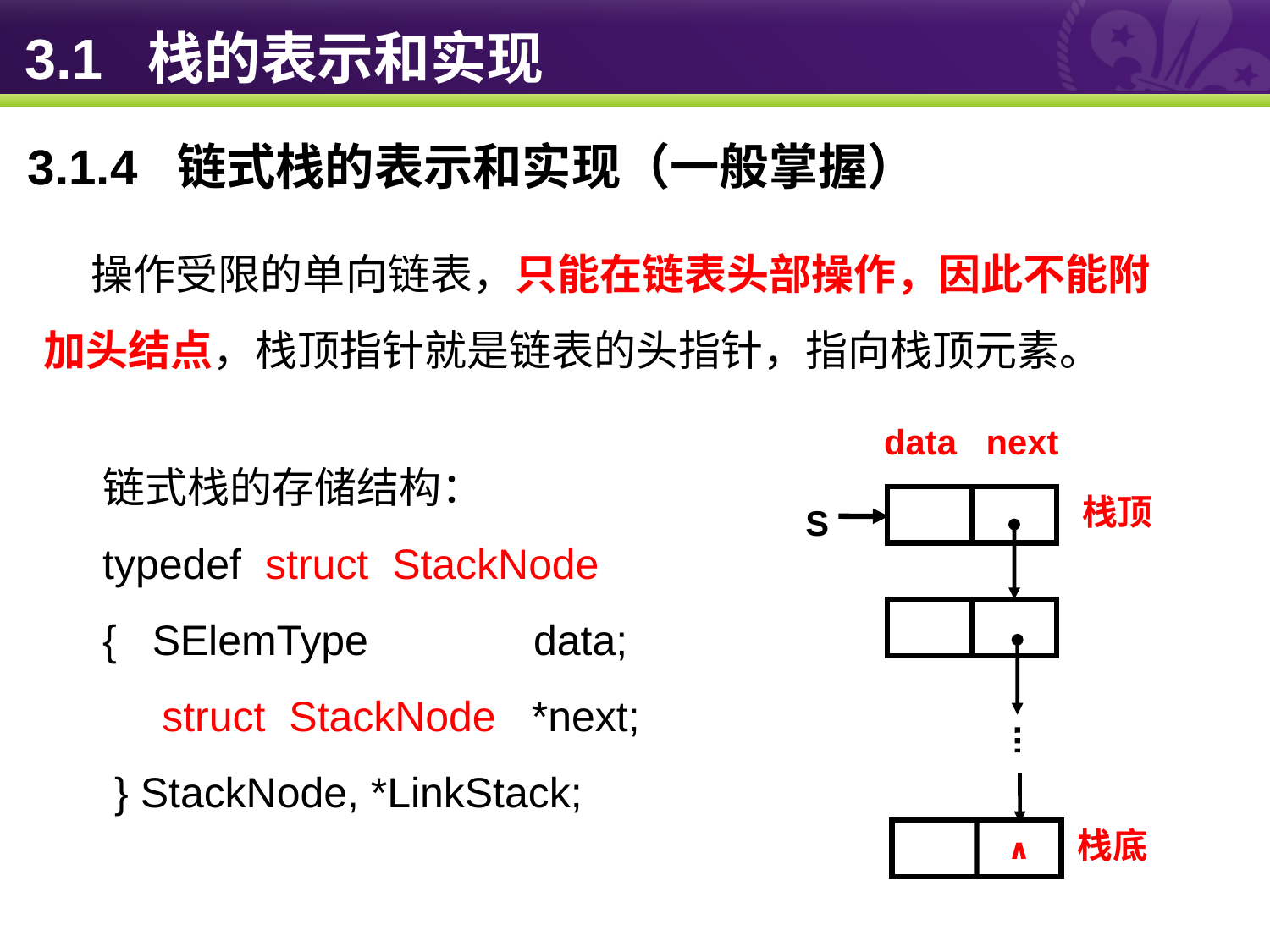

# 3.1  栈的表示和实现
3.1.4  链式栈的表示和实现（一般掌握）

    操作受限的单向链表，只能在链表头部操作，因此不能附加头结点，栈顶指针就是链表的头指针，指向栈顶元素。
 data   next
 栈顶

S

栈底

∧
链式栈的存储结构：
typedef  struct  StackNode
{   SElemType              data;
     struct  StackNode   *next;
 } StackNode, *LinkStack;